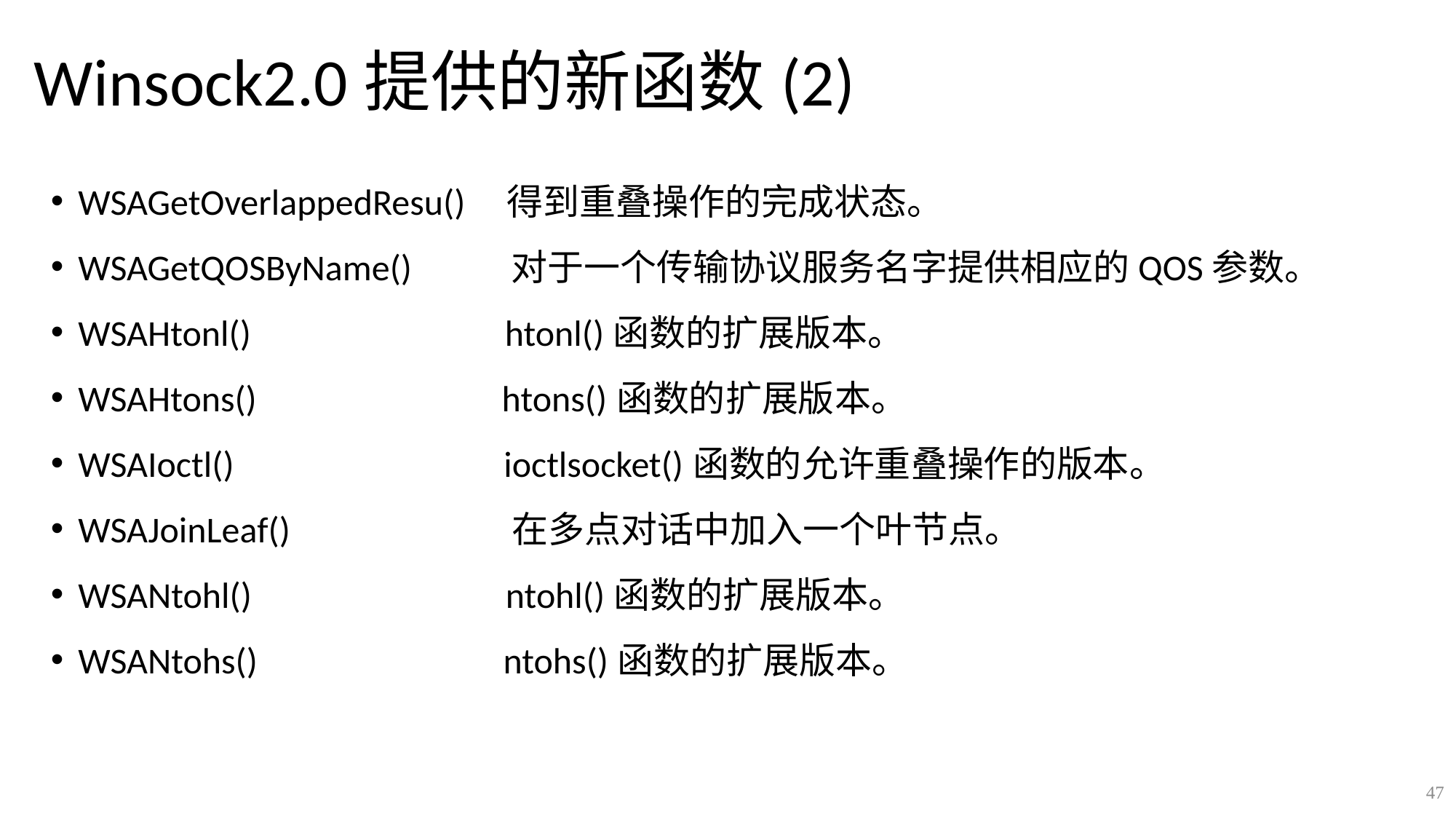

# Winsock2.0提供的新函数(2)
WSAGetOverlappedResu()    得到重叠操作的完成状态。
WSAGetQOSByName()           对于一个传输协议服务名字提供相应的QOS参数。
WSAHtonl()                               htonl()函数的扩展版本。
WSAHtons()                              htons()函数的扩展版本。
WSAIoctl()                                 ioctlsocket()函数的允许重叠操作的版本。
WSAJoinLeaf()                          在多点对话中加入一个叶节点。
WSANtohl()                               ntohl()函数的扩展版本。
WSANtohs()                              ntohs()函数的扩展版本。
47